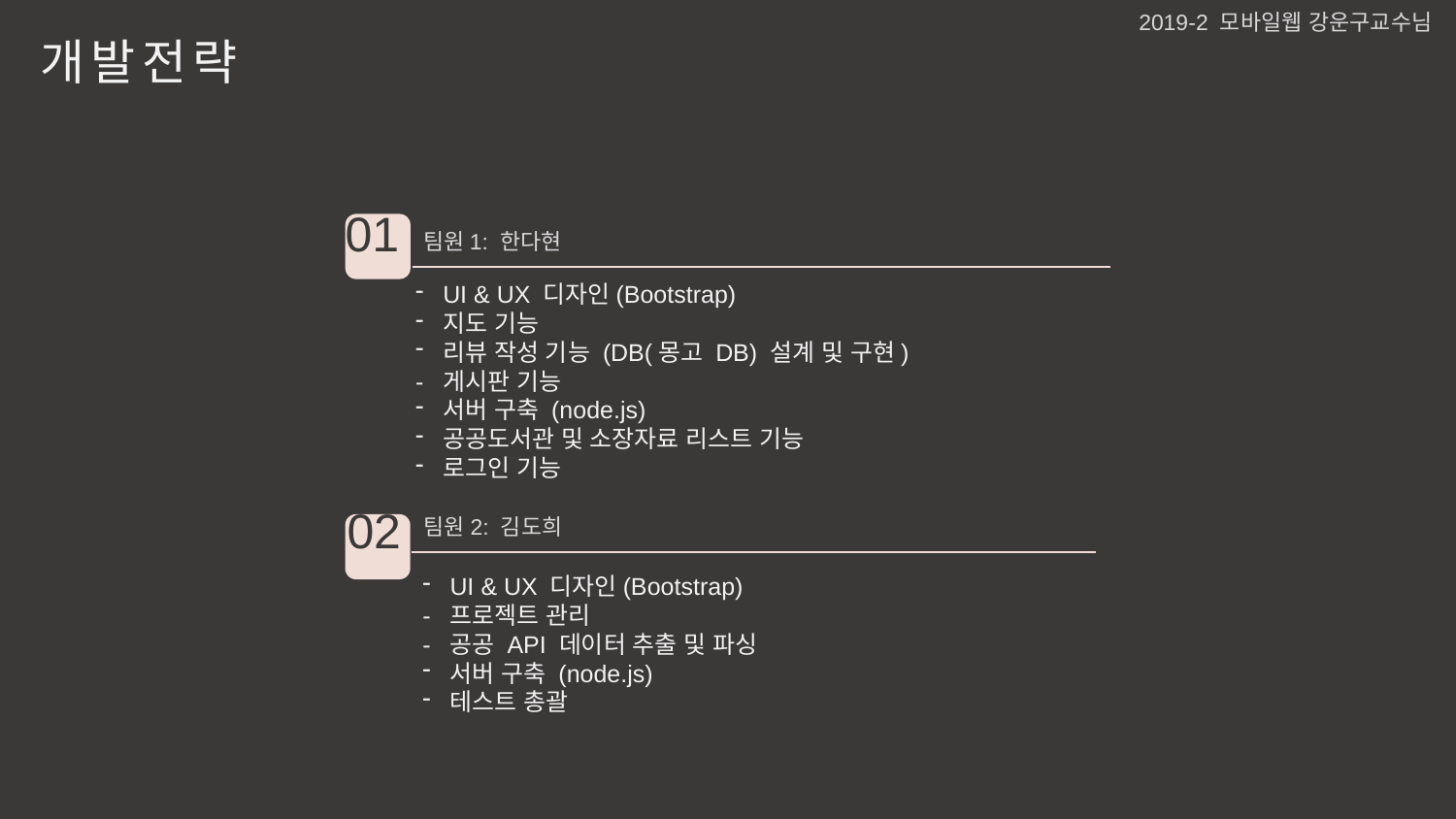

2019-2 모바일웹 강운구교수님
개발전략
01

팀원1: 한다현
UI & UX 디자인(Bootstrap)
지도 기능
리뷰 작성 기능 (DB(몽고 DB) 설계 및 구현)
-  게시판 기능
서버 구축 (node.js)
공공도서관 및 소장자료 리스트 기능
로그인 기능

02
팀원2: 김도희

UI & UX 디자인(Bootstrap)
-  프로젝트 관리
-  공공 API 데이터 추출 및 파싱
서버 구축 (node.js)
테스트 총괄